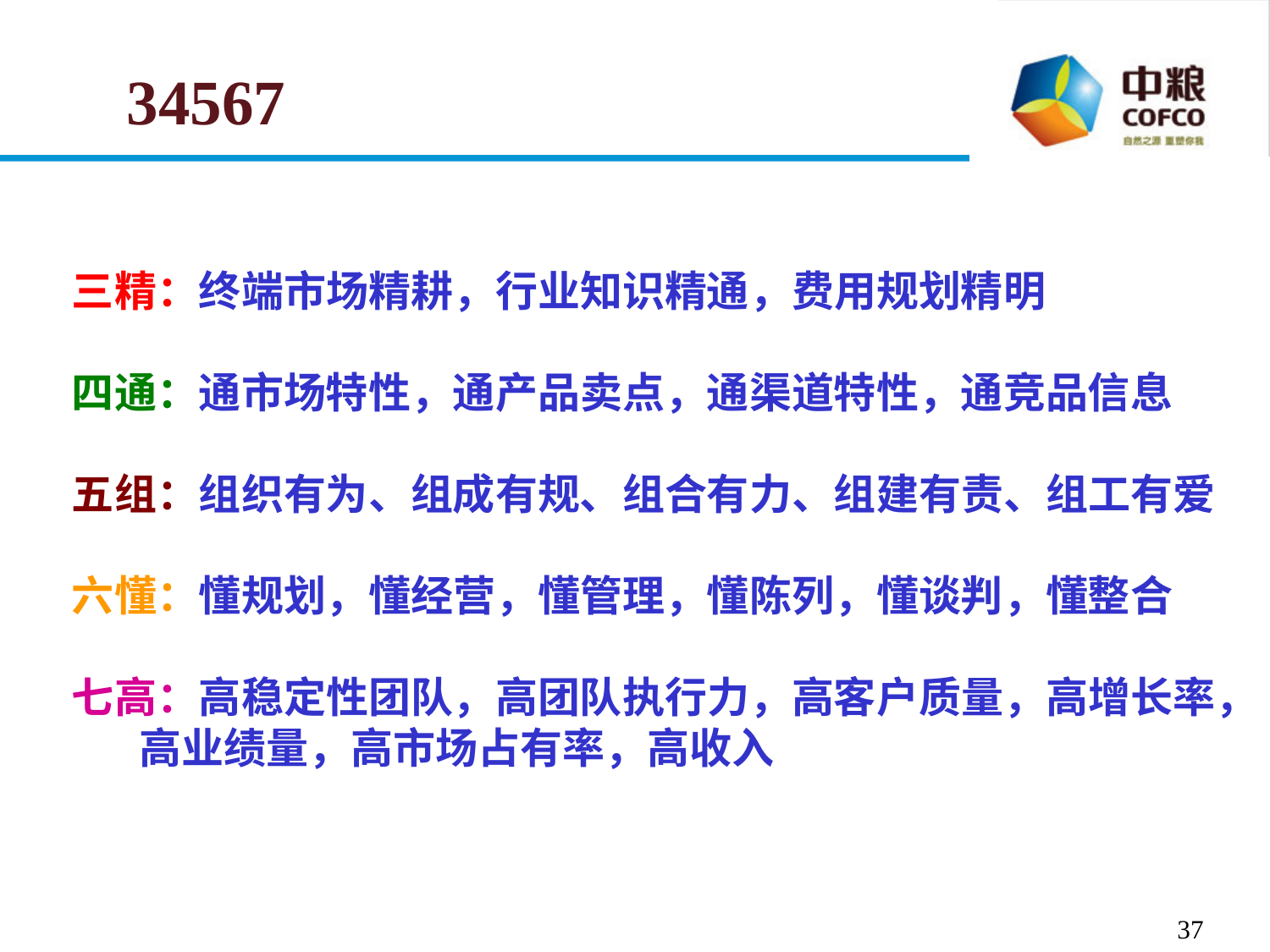

# 34567
三精：终端市场精耕，行业知识精通，费用规划精明

四通：通市场特性，通产品卖点，通渠道特性，通竞品信息

五组：组织有为、组成有规、组合有力、组建有责、组工有爱

六懂：懂规划，懂经营，懂管理，懂陈列，懂谈判，懂整合

七高：高稳定性团队，高团队执行力，高客户质量，高增长率，
      高业绩量，高市场占有率，高收入